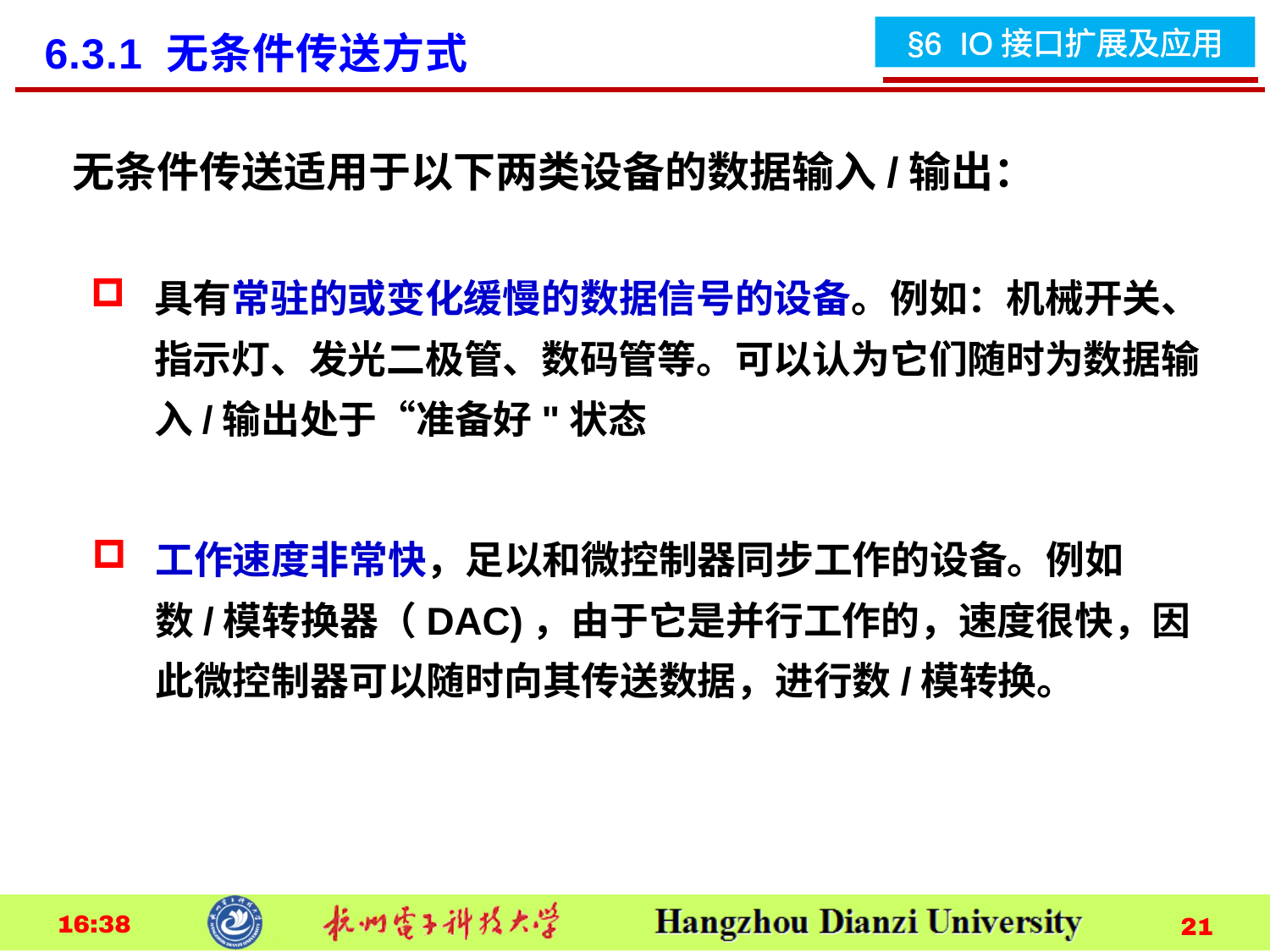

6.3.1 无条件传送方式
无条件传送适用于以下两类设备的数据输入/输出：
具有常驻的或变化缓慢的数据信号的设备。例如：机械开关、指示灯、发光二极管、数码管等。可以认为它们随时为数据输入/输出处于“准备好"状态
工作速度非常快，足以和微控制器同步工作的设备。例如数/模转换器（DAC)，由于它是并行工作的，速度很快，因此微控制器可以随时向其传送数据，进行数/模转换。